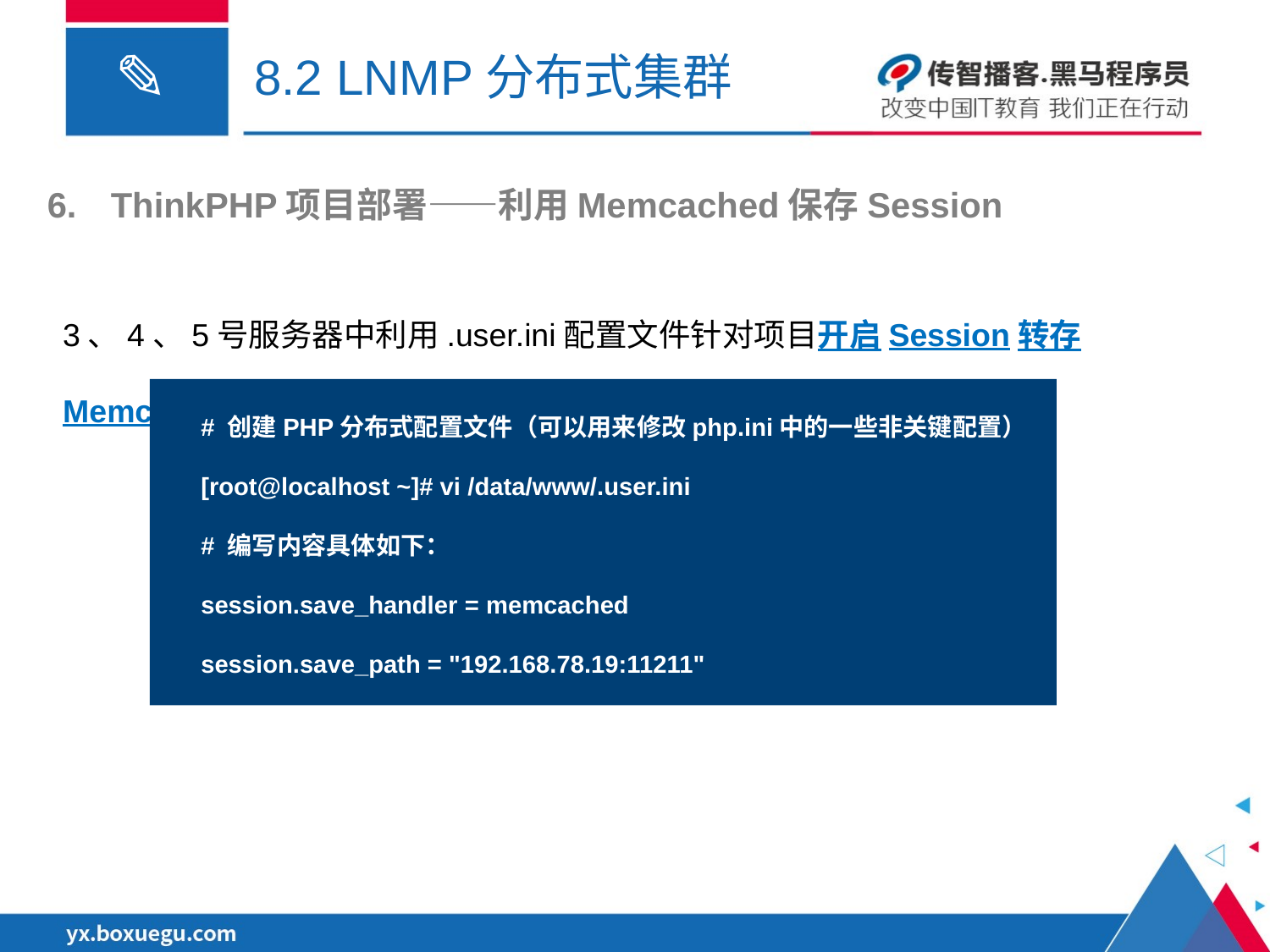

# 8.2 LNMP分布式集群
ThinkPHP项目部署——利用Memcached保存Session
3、4、5号服务器中利用.user.ini配置文件针对项目开启Session转存Memcached。
# 创建PHP分布式配置文件（可以用来修改php.ini中的一些非关键配置）
[root@localhost ~]# vi /data/www/.user.ini
# 编写内容具体如下：
session.save_handler = memcached
session.save_path = "192.168.78.19:11211"